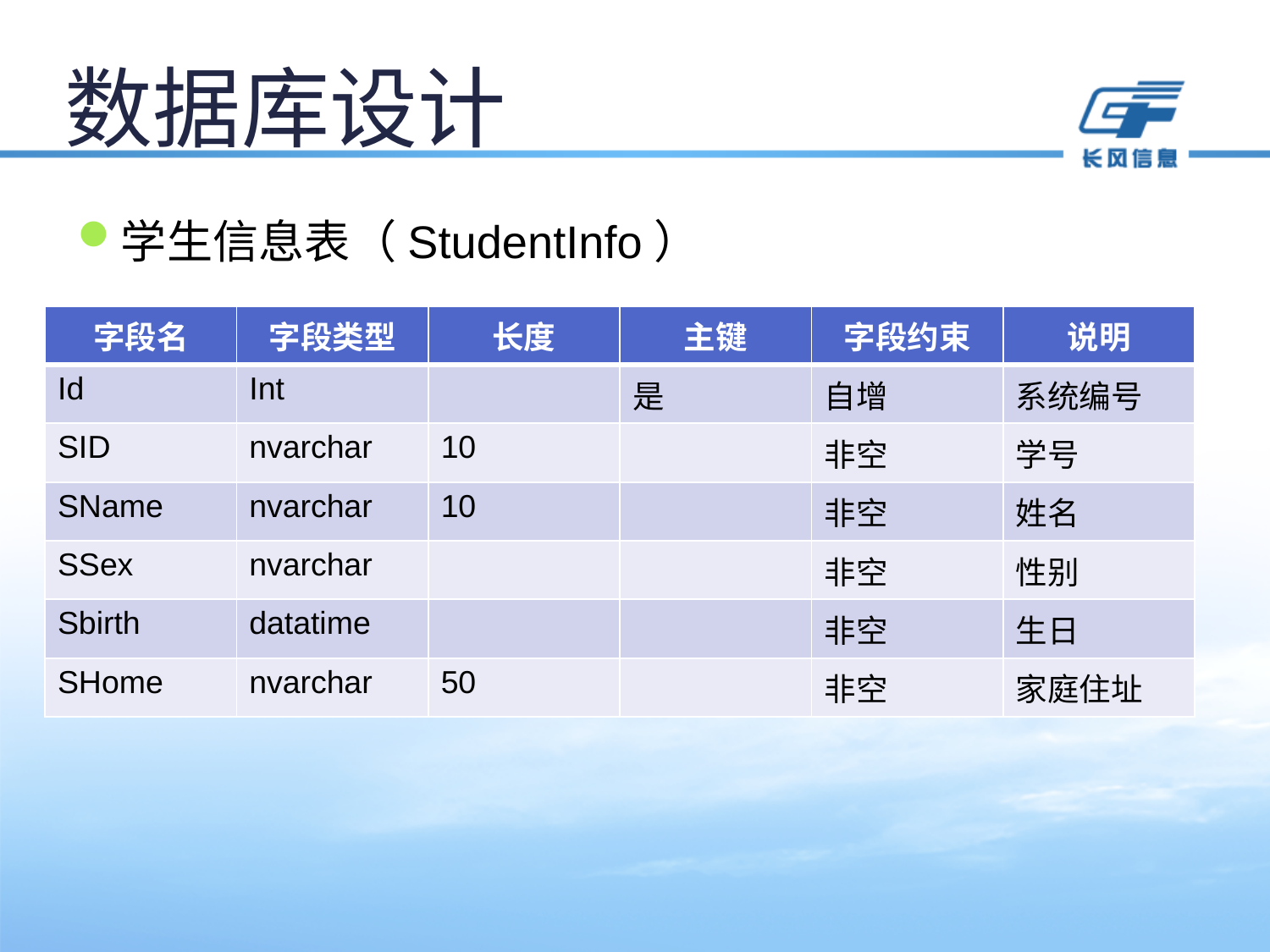

# 数据库设计
学生信息表（StudentInfo）

| 字段名 | 字段类型 | 长度 | 主键 | 字段约束 | 说明 |
| --- | --- | --- | --- | --- | --- |
| Id | Int |  | 是 | 自增 | 系统编号 |
| SID | nvarchar | 10 |  | 非空 | 学号 |
| SName | nvarchar | 10 |  | 非空 | 姓名 |
| SSex | nvarchar |  |  | 非空 | 性别 |
| Sbirth | datatime |  |  | 非空 | 生日 |
| SHome | nvarchar | 50 |  | 非空 | 家庭住址 |